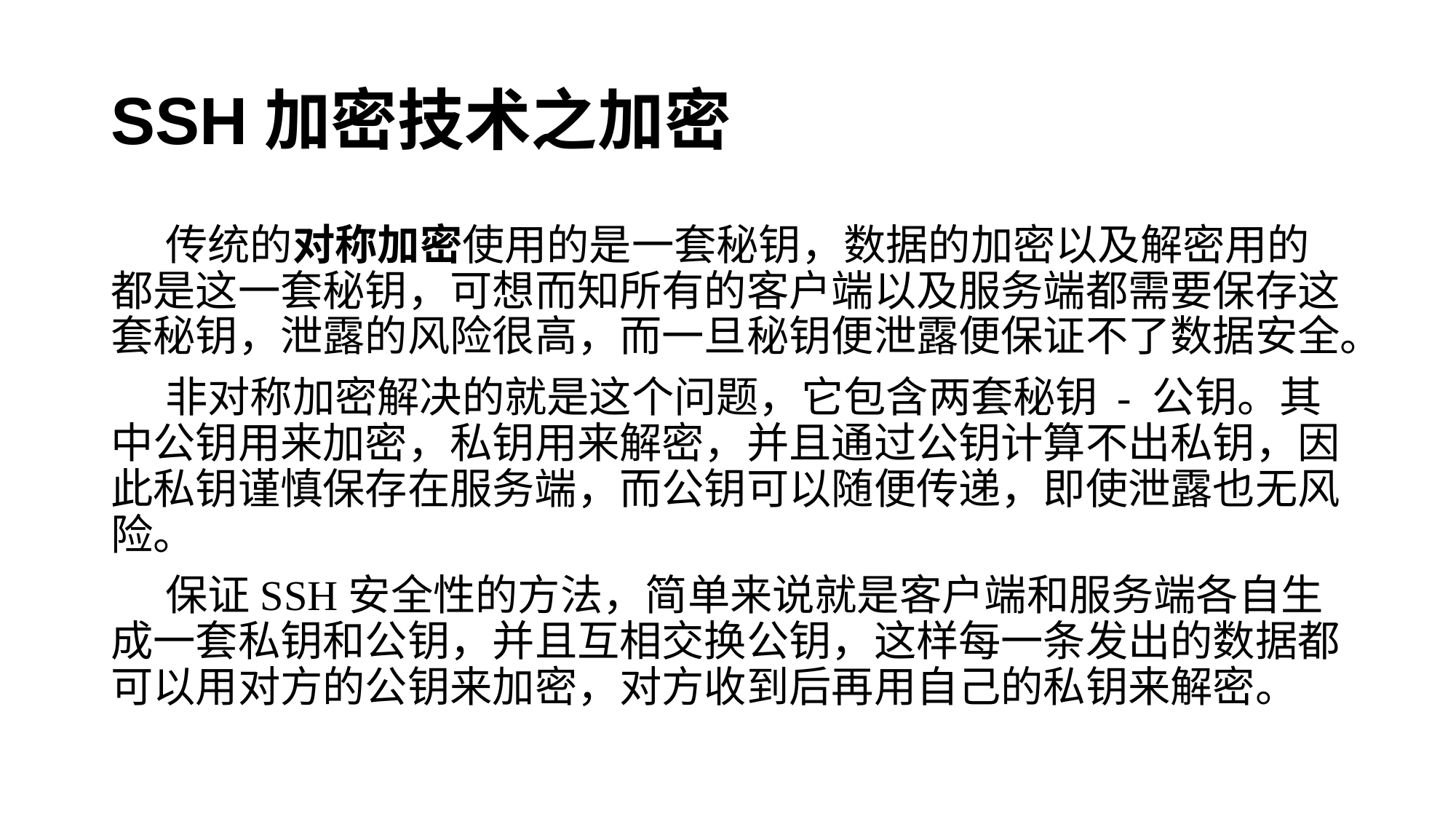

# SSH加密技术之加密
传统的对称加密使用的是一套秘钥，数据的加密以及解密用的都是这一套秘钥，可想而知所有的客户端以及服务端都需要保存这套秘钥，泄露的风险很高，而一旦秘钥便泄露便保证不了数据安全。
非对称加密解决的就是这个问题，它包含两套秘钥 - 公钥。其中公钥用来加密，私钥用来解密，并且通过公钥计算不出私钥，因此私钥谨慎保存在服务端，而公钥可以随便传递，即使泄露也无风险。
保证SSH安全性的方法，简单来说就是客户端和服务端各自生成一套私钥和公钥，并且互相交换公钥，这样每一条发出的数据都可以用对方的公钥来加密，对方收到后再用自己的私钥来解密。